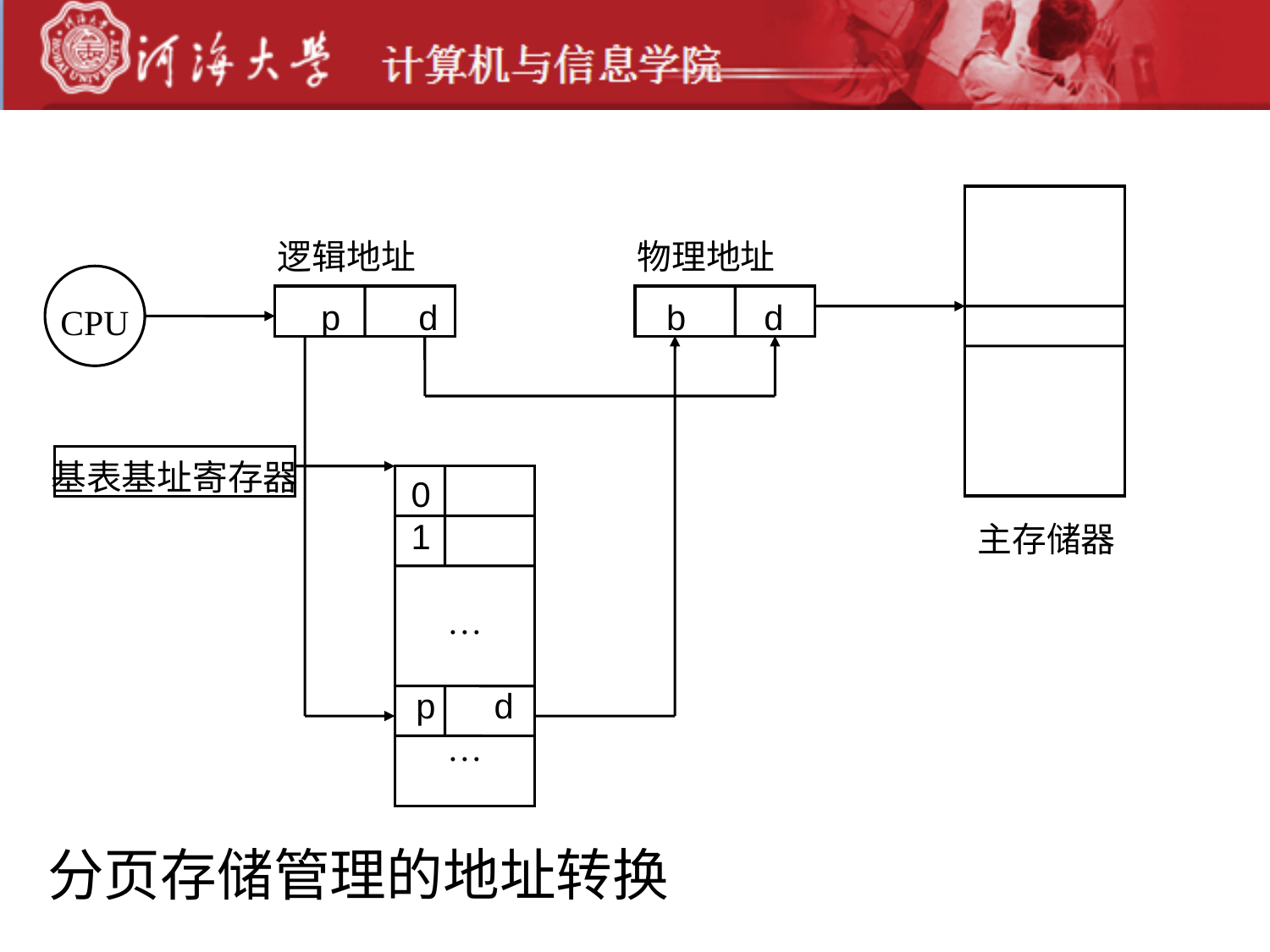

逻辑地址
物理地址
CPU
      p        d

b        d

基表基址寄存器

0
1

 …

p      d
…

主存储器

# 分页存储管理的地址转换